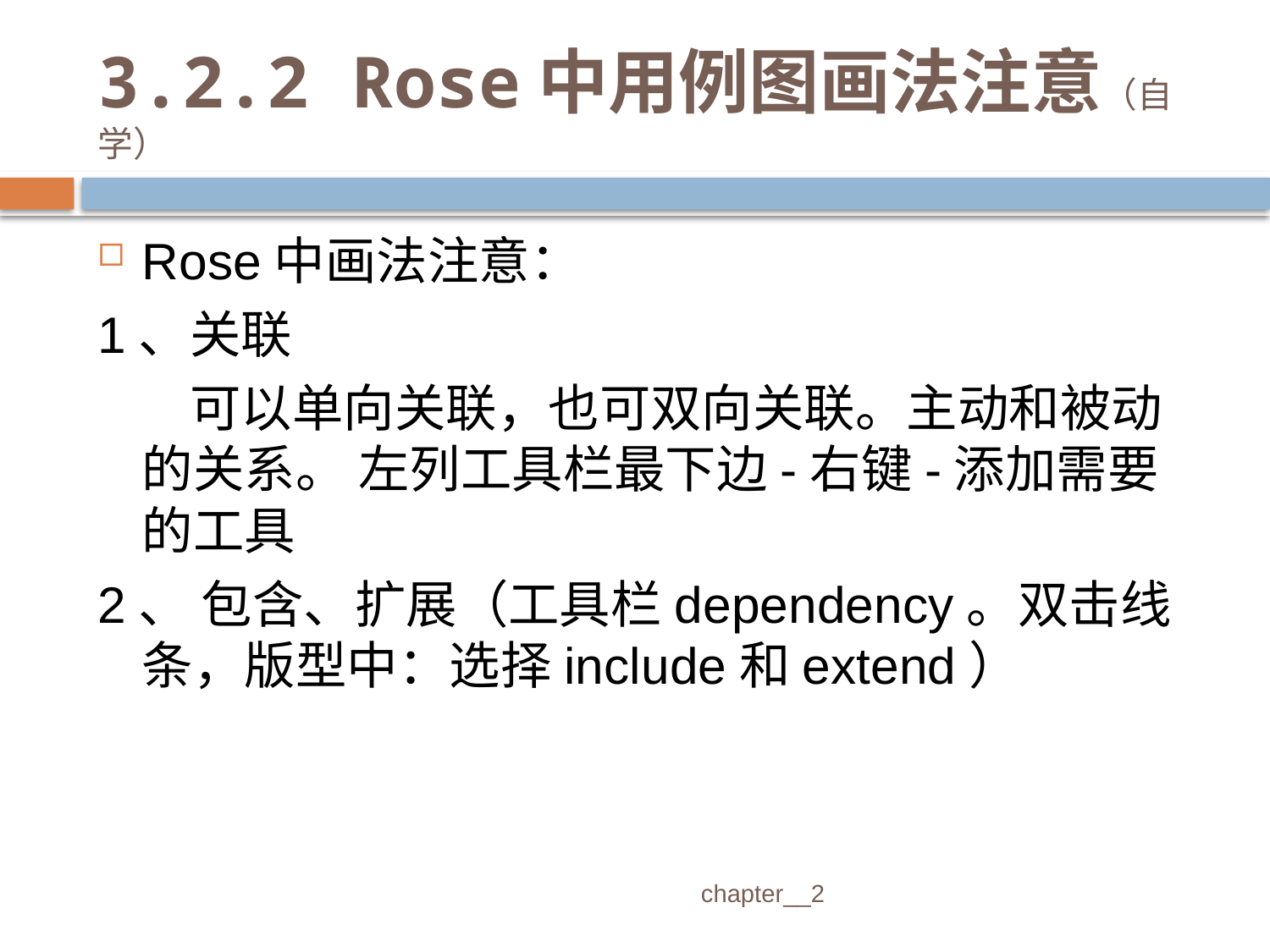

# 3.2.2 Rose中用例图画法注意（自学）
35
Rose中画法注意：
1、关联
       可以单向关联，也可双向关联。主动和被动的关系。 左列工具栏最下边-右键-添加需要的工具
2、 包含、扩展（工具栏dependency。双击线条，版型中：选择include和extend）

 chapter__2